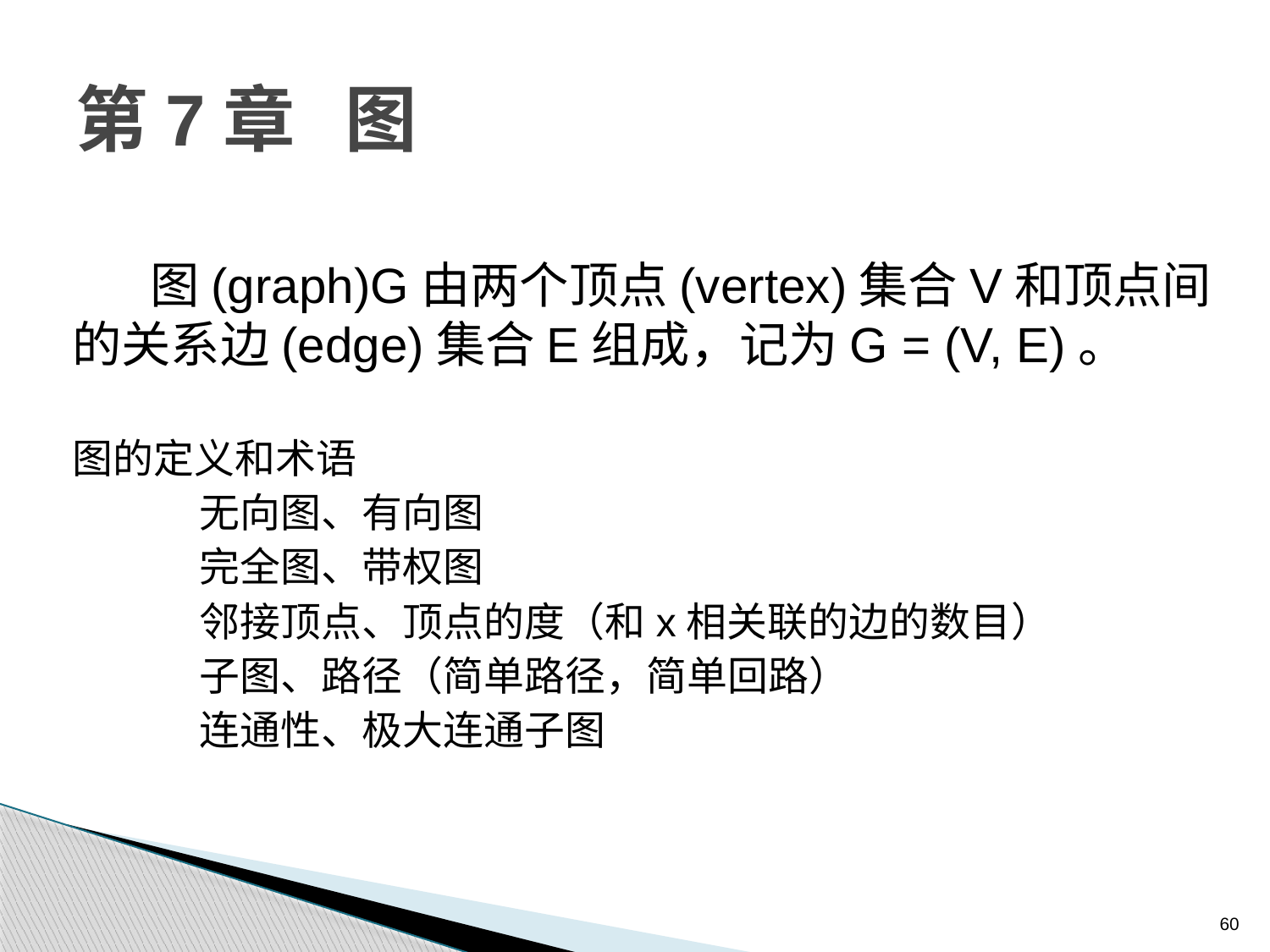

# 第7章   图
      图(graph)G由两个顶点(vertex)集合V和顶点间的关系边(edge)集合E组成，记为G = (V, E)。

图的定义和术语
	无向图、有向图
	完全图、带权图
	邻接顶点、顶点的度（和x相关联的边的数目）
	子图、路径（简单路径，简单回路）
	连通性、极大连通子图

60